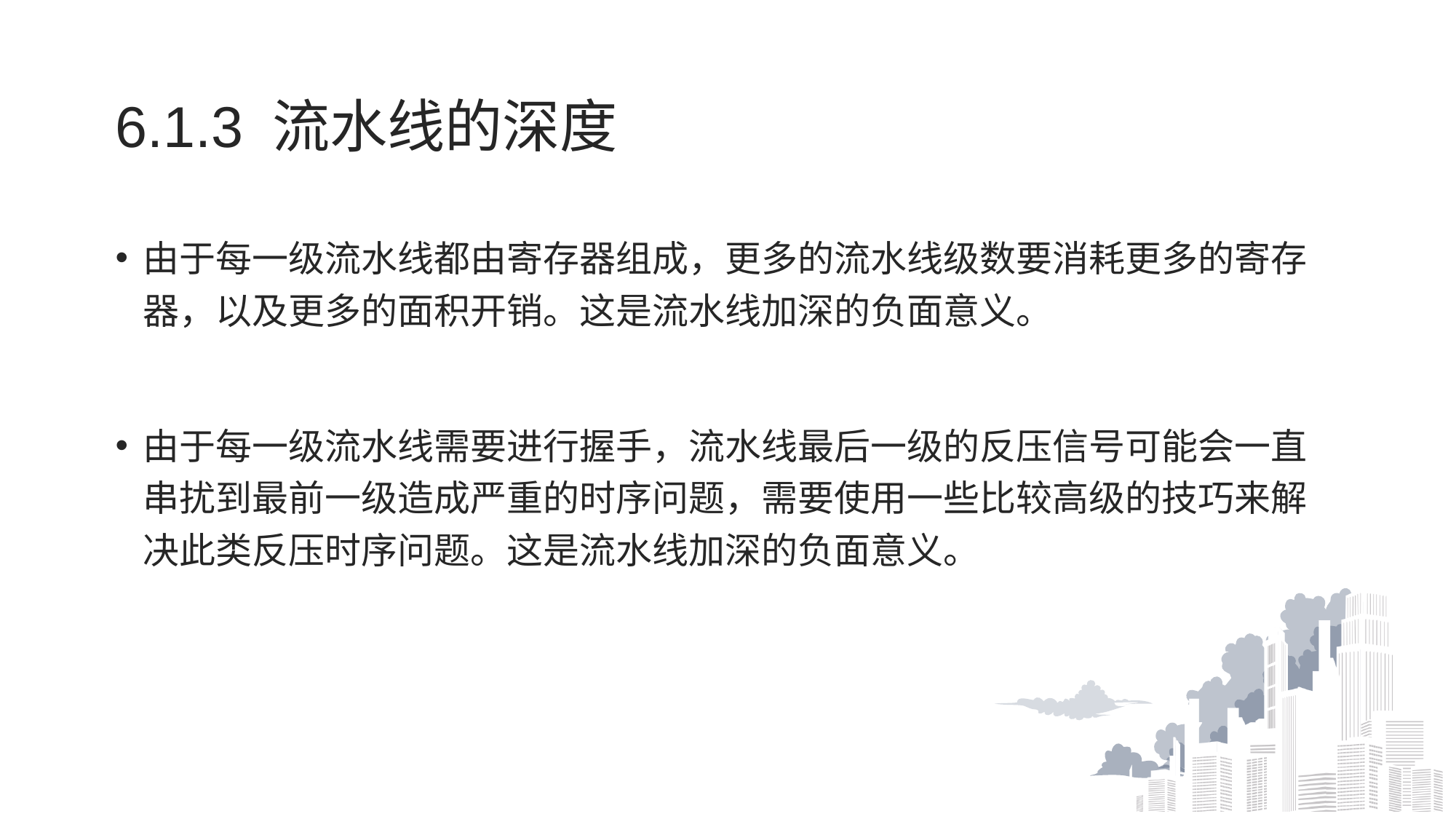

# 6.1.3 流水线的深度
由于每一级流水线都由寄存器组成，更多的流水线级数要消耗更多的寄存器，以及更多的面积开销。这是流水线加深的负面意义。

由于每一级流水线需要进行握手，流水线最后一级的反压信号可能会一直串扰到最前一级造成严重的时序问题，需要使用一些比较高级的技巧来解决此类反压时序问题。这是流水线加深的负面意义。